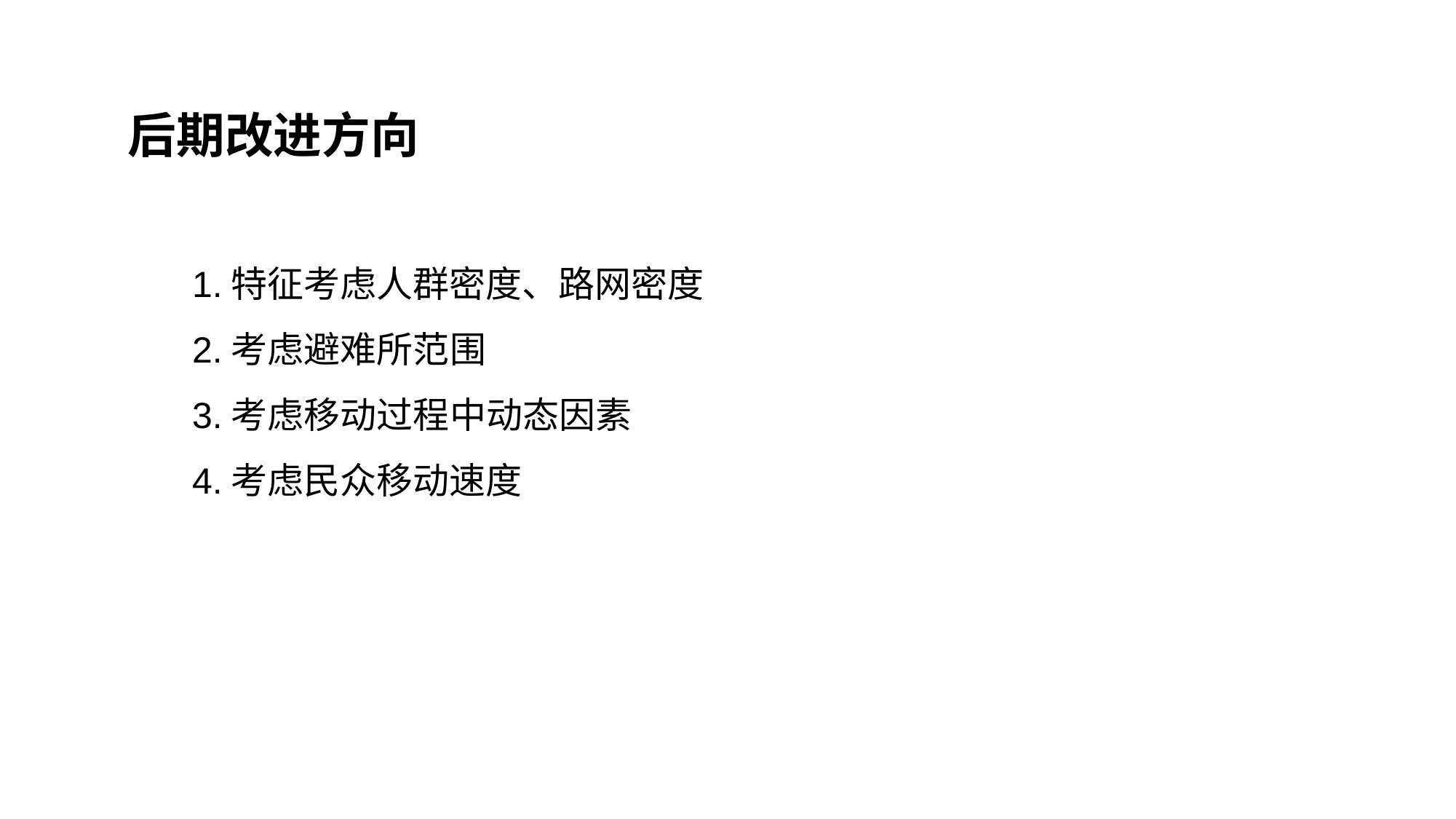

后期改进方向
1.特征考虑人群密度、路网密度
2.考虑避难所范围
3.考虑移动过程中动态因素
4.考虑民众移动速度